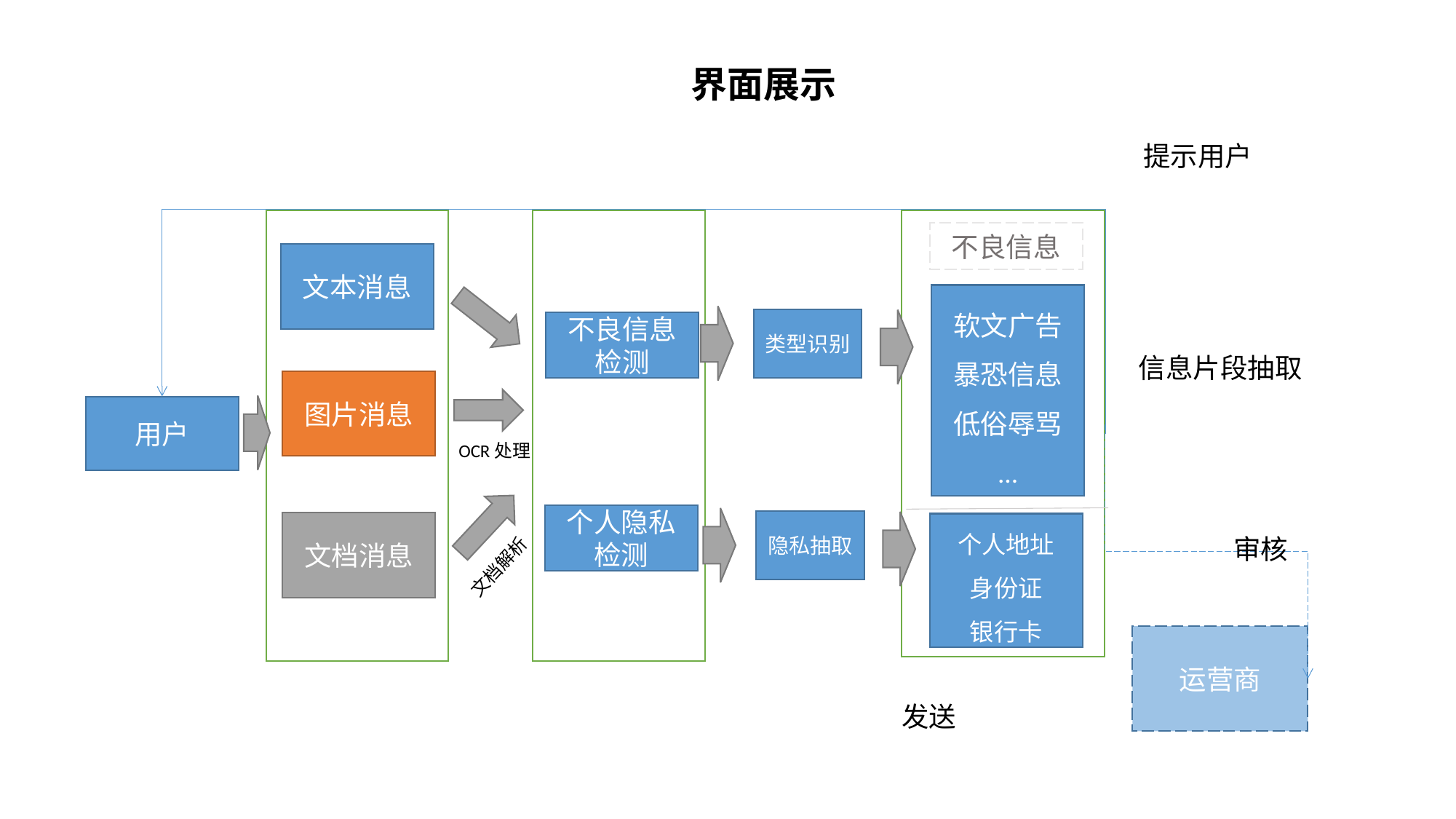

界面展示
提示用户

不良信息
文本消息
软文广告
暴恐信息
低俗辱骂
...

类型识别

不良信息检测
信息片段抽取
图片消息

用户
OCR处理

个人隐私检测

隐私抽取

文档消息
个人地址
身份证
银行卡
审核
文档解析
运营商
发送